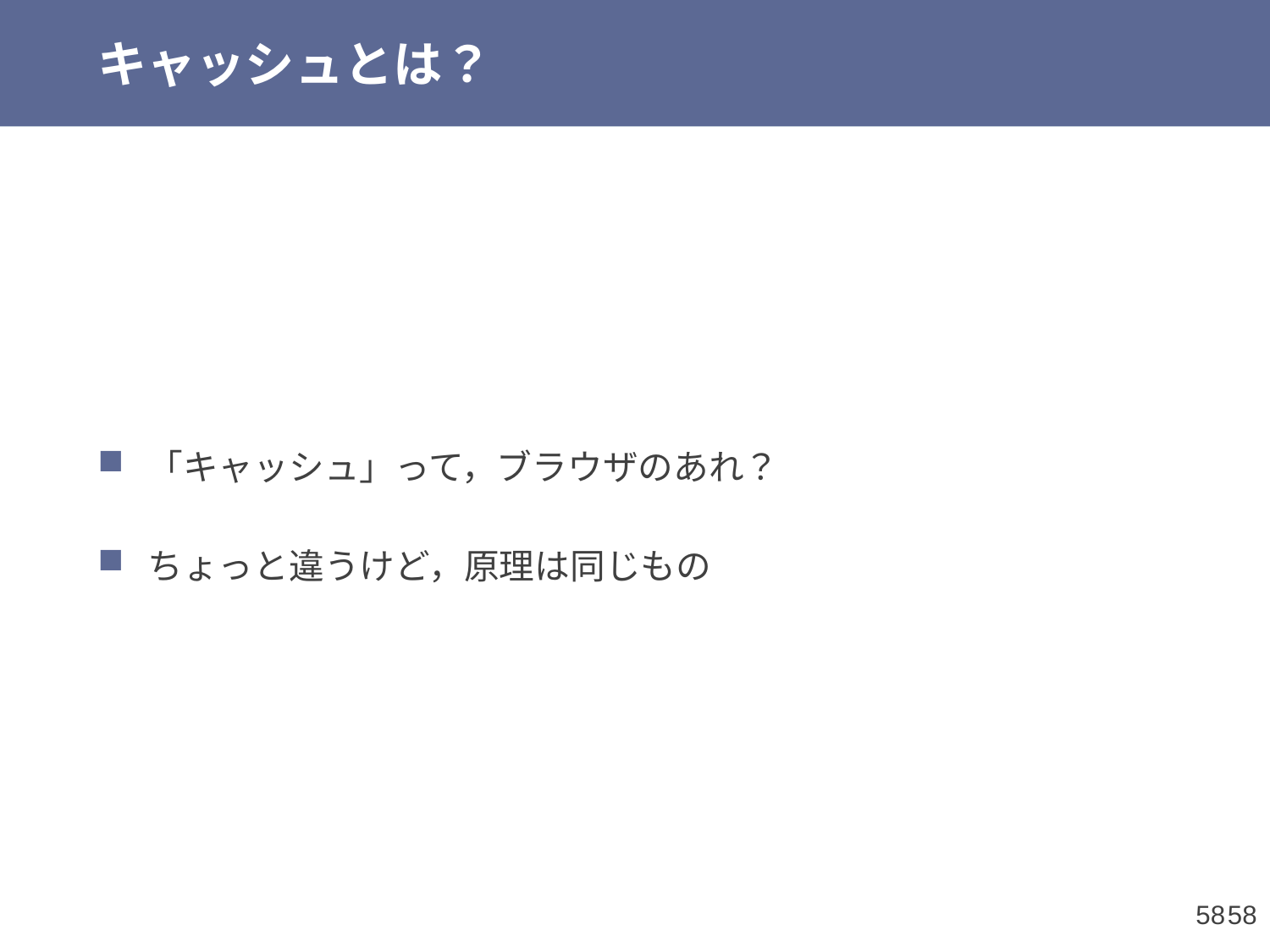

# キャッシュとは？
「キャッシュ」って，ブラウザのあれ？
ちょっと違うけど，原理は同じもの
58